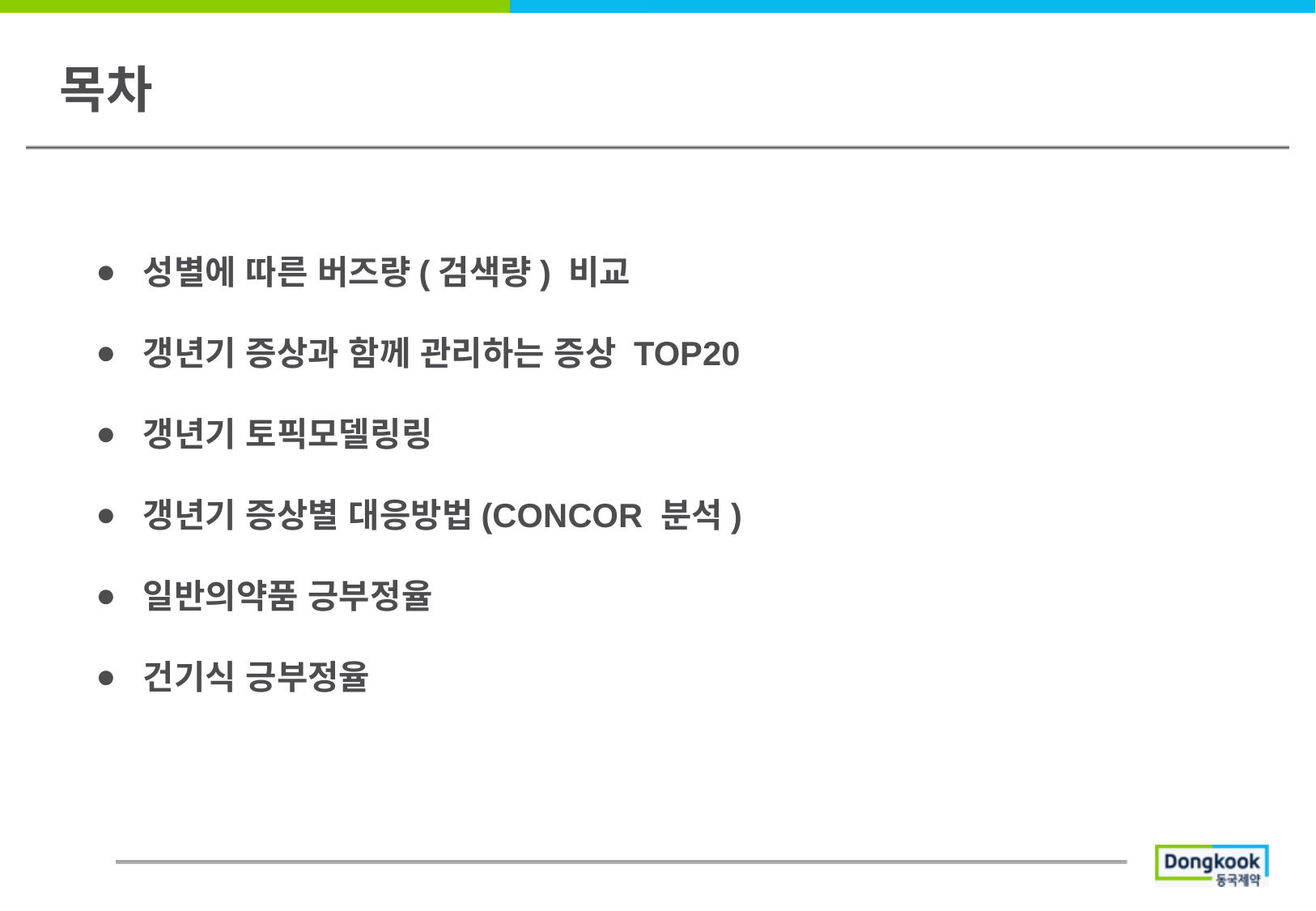

목차
성별에 따른 버즈량(검색량) 비교
갱년기 증상과 함께 관리하는 증상 TOP20
갱년기 토픽모델링링
갱년기 증상별 대응방법(CONCOR 분석)

일반의약품 긍부정율

건기식 긍부정율